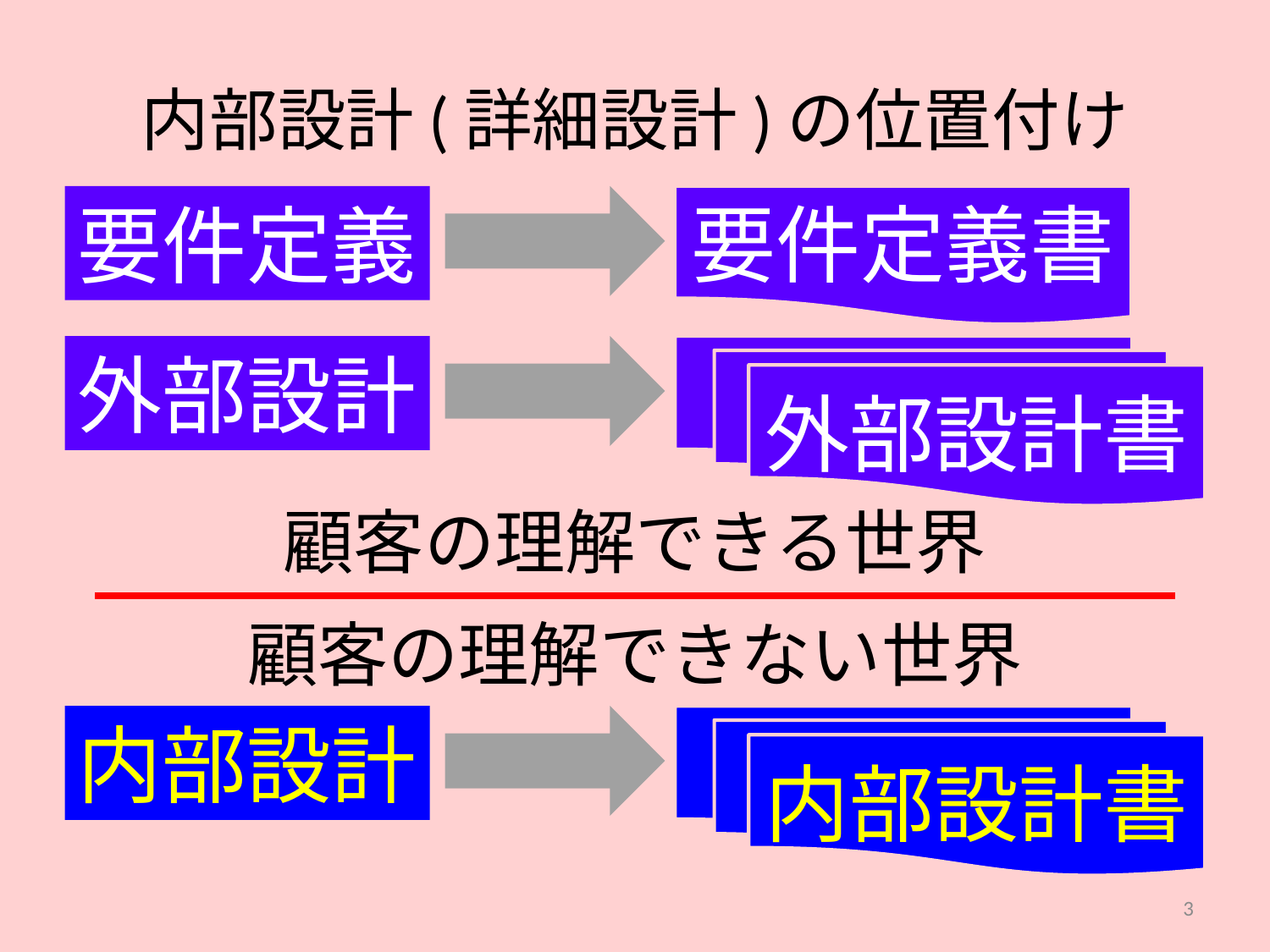

# 内部設計(詳細設計)の位置付け
要件定義

要件定義書
外部設計

外部設計書
顧客の理解できる世界
顧客の理解できない世界
内部設計

内部設計書
3